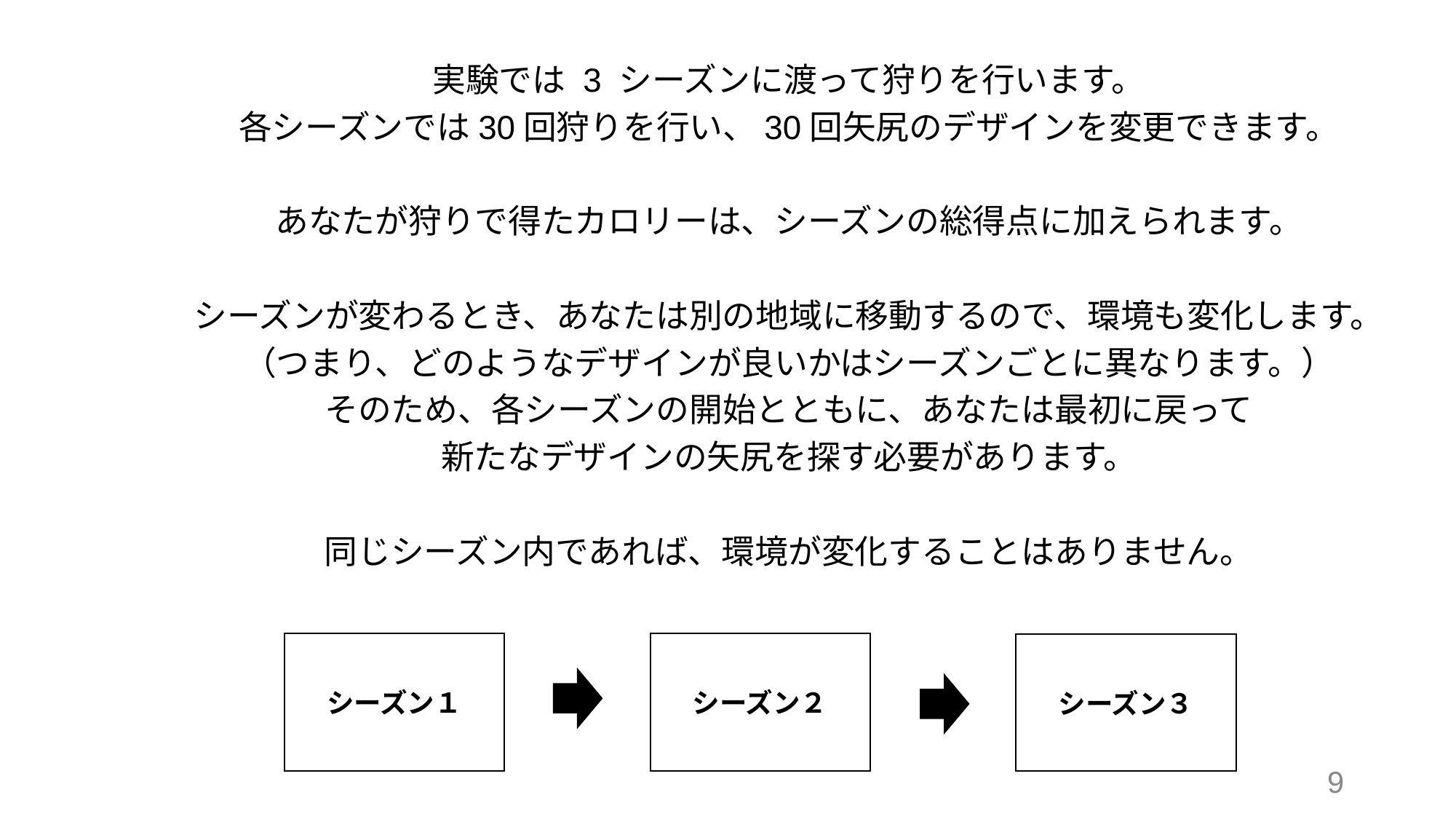

実験では 3 シーズンに渡って狩りを行います。
各シーズンでは30回狩りを行い、30回矢尻のデザインを変更できます。

あなたが狩りで得たカロリーは、シーズンの総得点に加えられます。

シーズンが変わるとき、あなたは別の地域に移動するので、環境も変化します。
（つまり、どのようなデザインが良いかはシーズンごとに異なります。）
そのため、各シーズンの開始とともに、あなたは最初に戻って
新たなデザインの矢尻を探す必要があります。

同じシーズン内であれば、環境が変化することはありません。

シーズン１
シーズン２
シーズン３

9